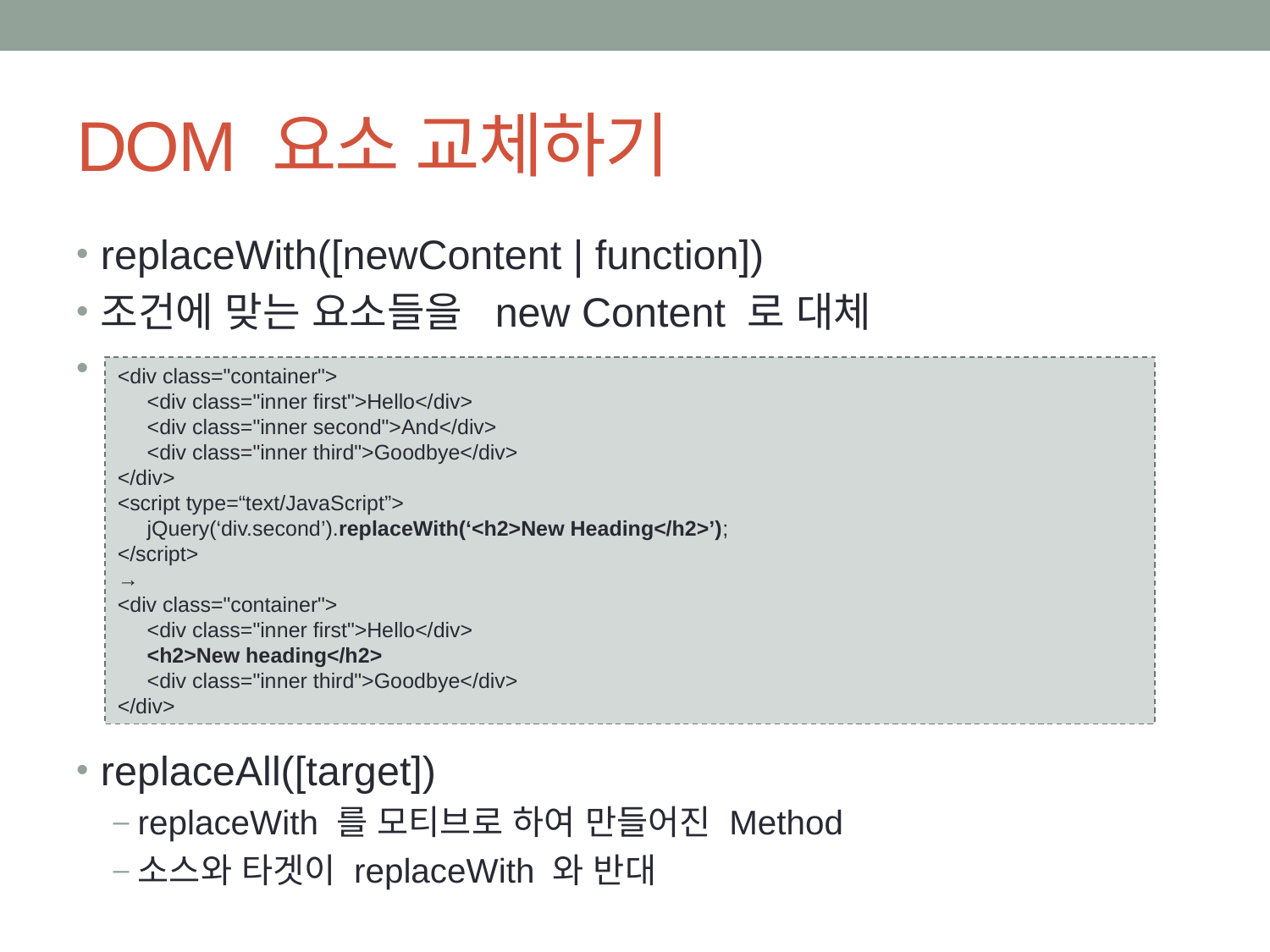

# DOM 요소 교체하기
replaceWith([newContent | function])
조건에 맞는 요소들을  new Content 로 대체

replaceAll([target])
replaceWith 를 모티브로 하여 만들어진 Method
소스와 타겟이 replaceWith 와 반대
<div class="container">
     <div class="inner first">Hello</div>
     <div class="inner second">And</div>
     <div class="inner third">Goodbye</div>
</div>
<script type=“text/JavaScript”>
     jQuery(‘div.second’).replaceWith(‘<h2>New Heading</h2>’);
</script>
→
<div class="container">
     <div class="inner first">Hello</div>
     <h2>New heading</h2>
     <div class="inner third">Goodbye</div>
</div>